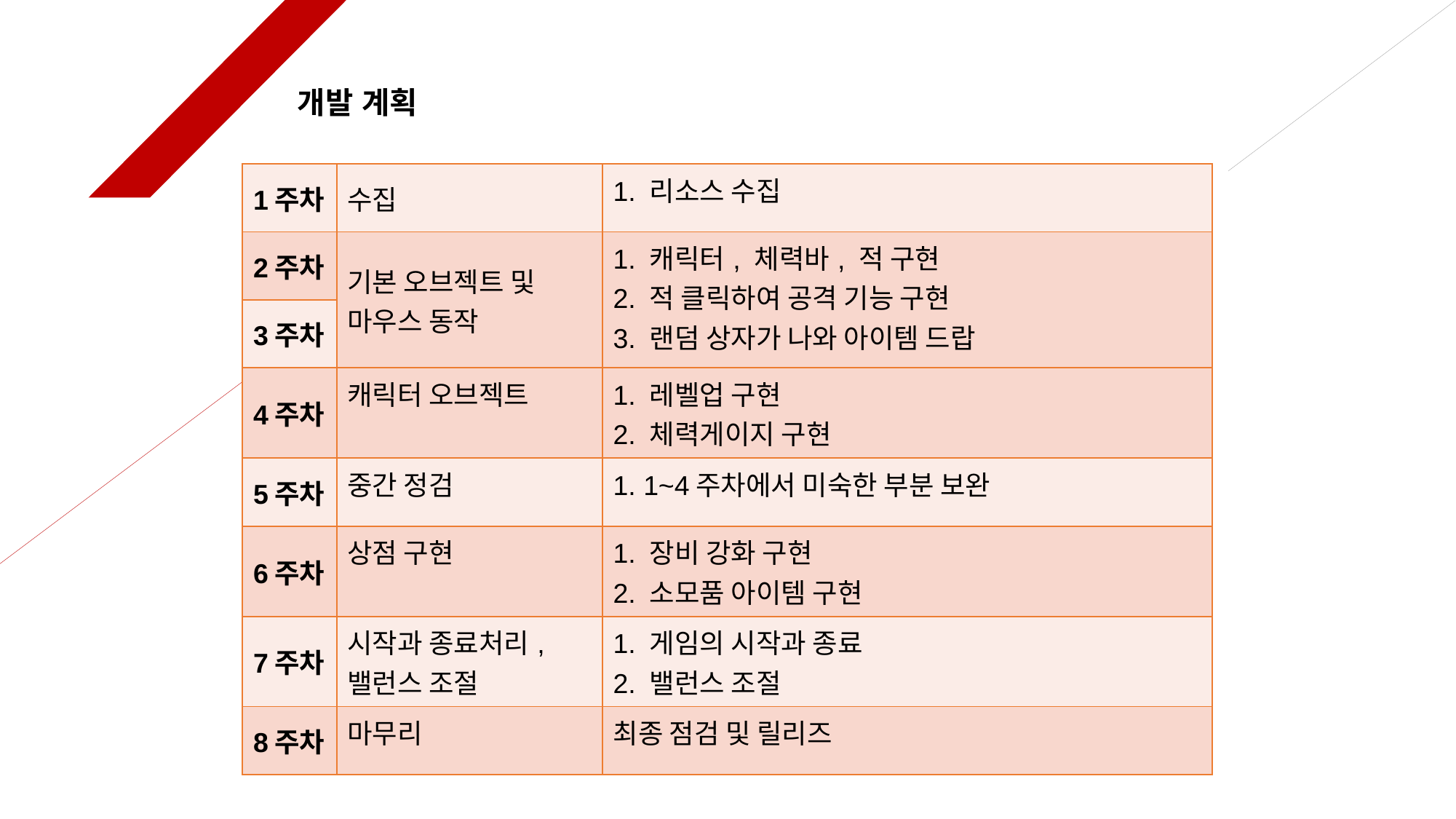

# 개발 계획
| 1주차 | 수집 | 1. 리소스 수집 |
| --- | --- | --- |
| 2주차 | 기본 오브젝트 및 마우스 동작 | 1. 캐릭터, 체력바, 적 구현 2. 적 클릭하여 공격 기능 구현 3. 랜덤 상자가 나와 아이템 드랍 |
| 3주차 |  |  |
| 4주차 | 캐릭터 오브젝트 | 1. 레벨업 구현 2. 체력게이지 구현 |
| 5주차 | 중간 정검 | 1. 1~4주차에서 미숙한 부분 보완 |
| 6주차 | 상점 구현 | 1. 장비 강화 구현 2. 소모품 아이템 구현 |
| 7주차 | 시작과 종료처리, 밸런스 조절 | 1. 게임의 시작과 종료 2. 밸런스 조절 |
| 8주차 | 마무리 | 최종 점검 및 릴리즈 |